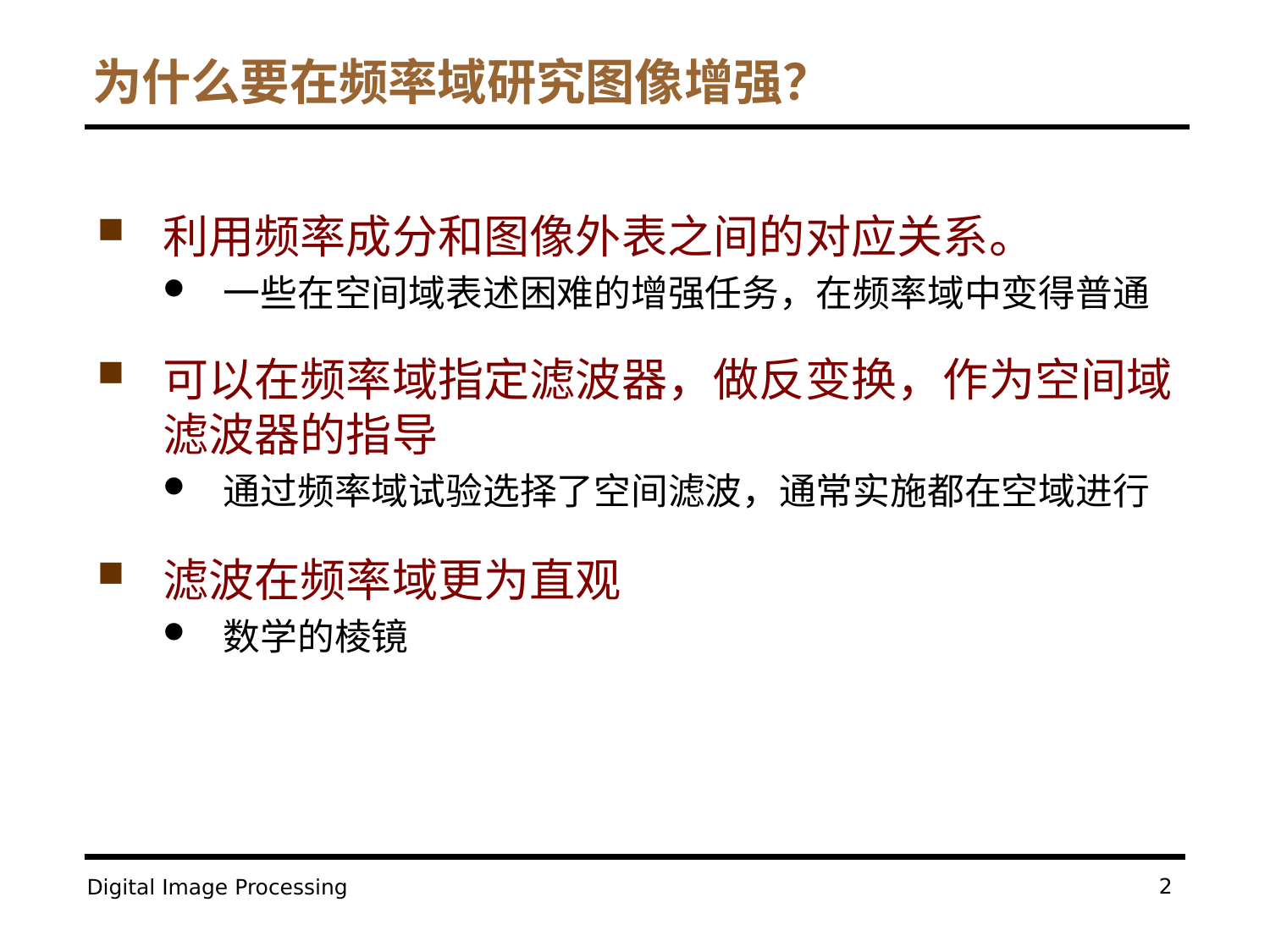

# 为什么要在频率域研究图像增强？
利用频率成分和图像外表之间的对应关系。
一些在空间域表述困难的增强任务，在频率域中变得普通

可以在频率域指定滤波器，做反变换，作为空间域滤波器的指导
通过频率域试验选择了空间滤波，通常实施都在空域进行

滤波在频率域更为直观
数学的棱镜

2
Digital Image Processing